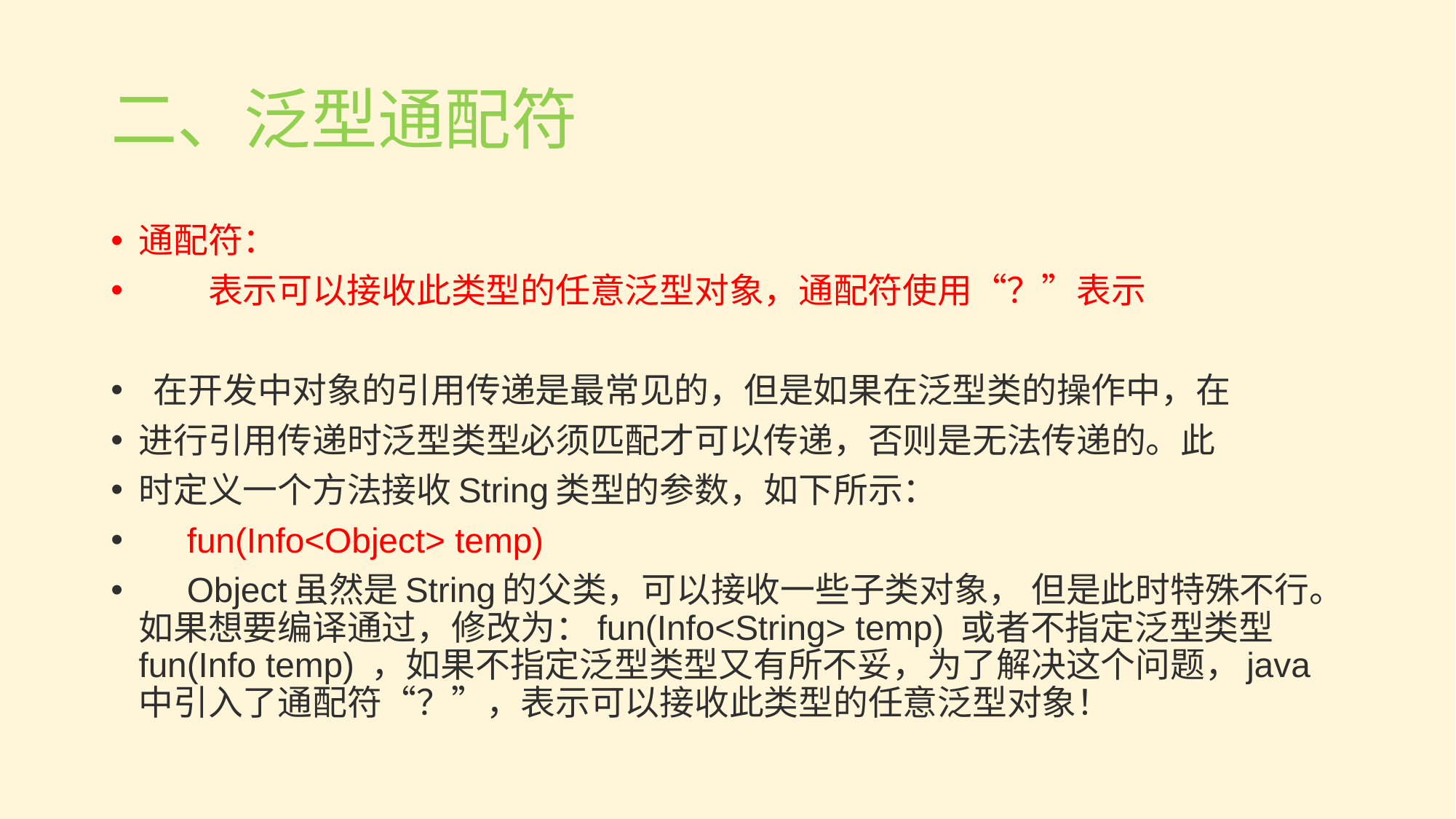

二、泛型通配符
通配符：
        表示可以接收此类型的任意泛型对象，通配符使用“？”表示

 在开发中对象的引用传递是最常见的，但是如果在泛型类的操作中，在
进行引用传递时泛型类型必须匹配才可以传递，否则是无法传递的。此
时定义一个方法接收String类型的参数，如下所示：
     fun(Info<Object> temp)
     Object虽然是String的父类，可以接收一些子类对象， 但是此时特殊不行。如果想要编译通过，修改为：fun(Info<String> temp) 或者不指定泛型类型  fun(Info temp) ，如果不指定泛型类型又有所不妥，为了解决这个问题，java中引入了通配符“？”，表示可以接收此类型的任意泛型对象！